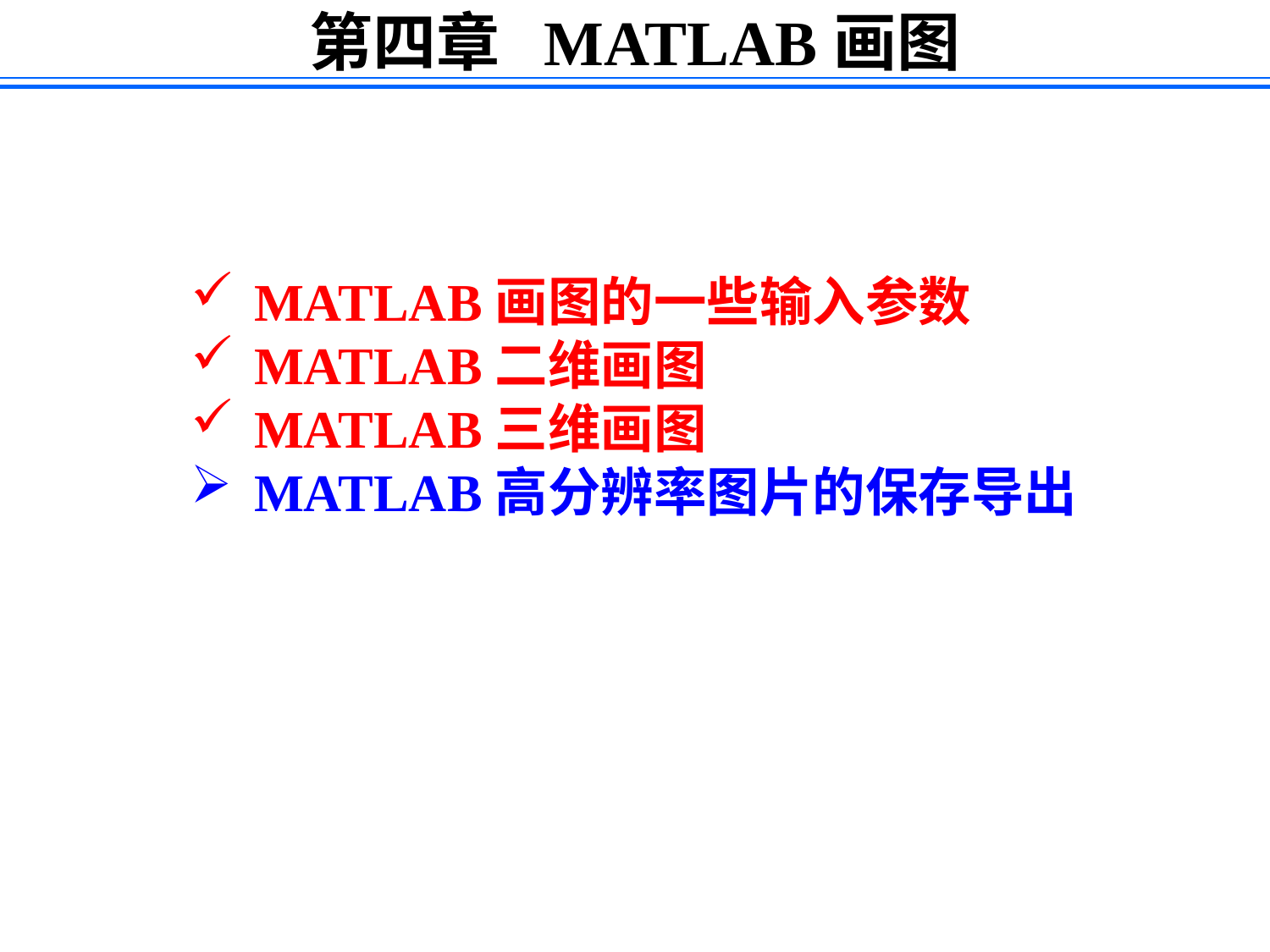

第四章  MATLAB画图

MATLAB画图的一些输入参数
MATLAB二维画图
MATLAB三维画图
MATLAB高分辨率图片的保存导出